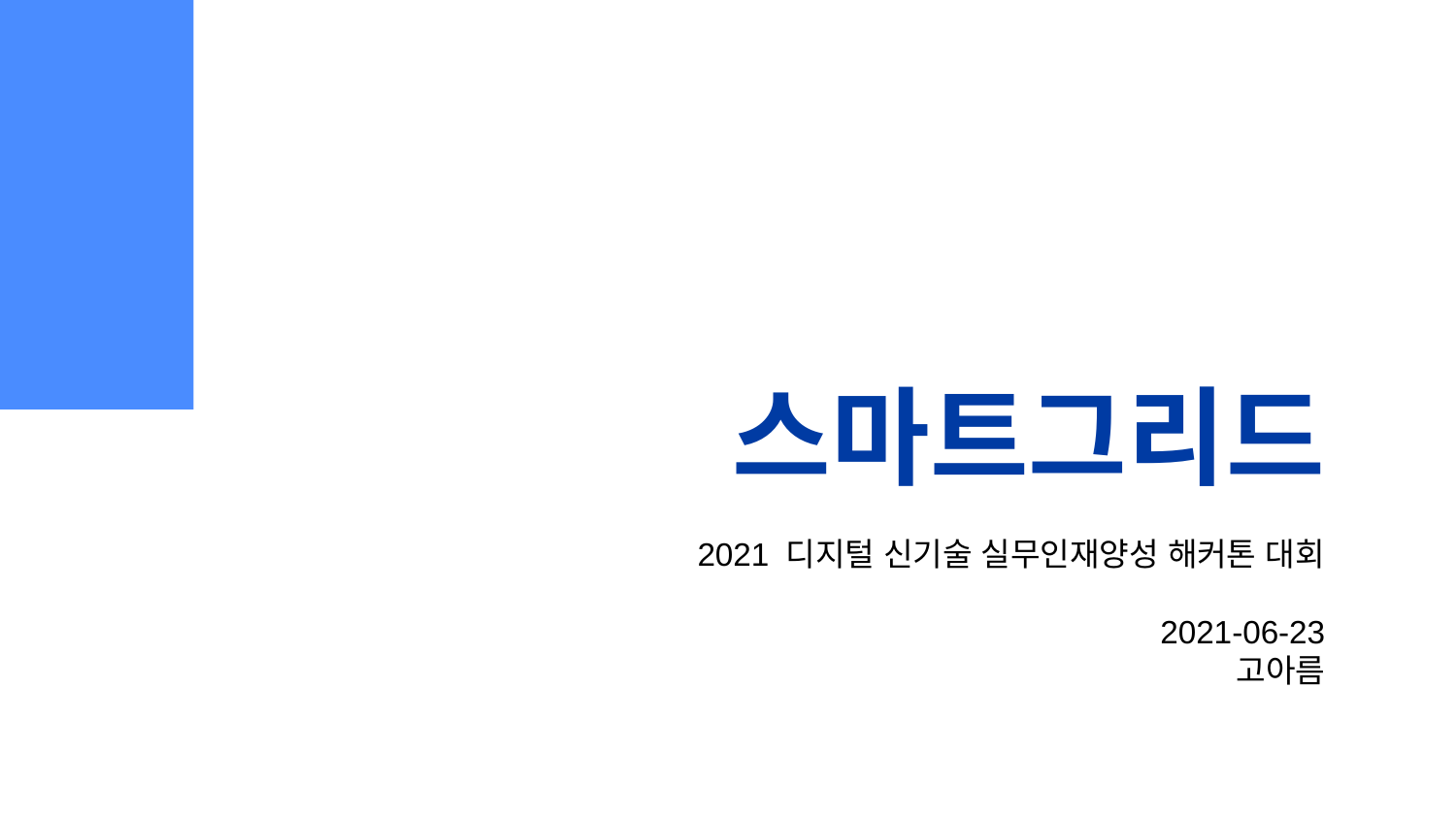

# 스마트그리드
2021 디지털 신기술 실무인재양성 해커톤 대회

2021-06-23
고아름